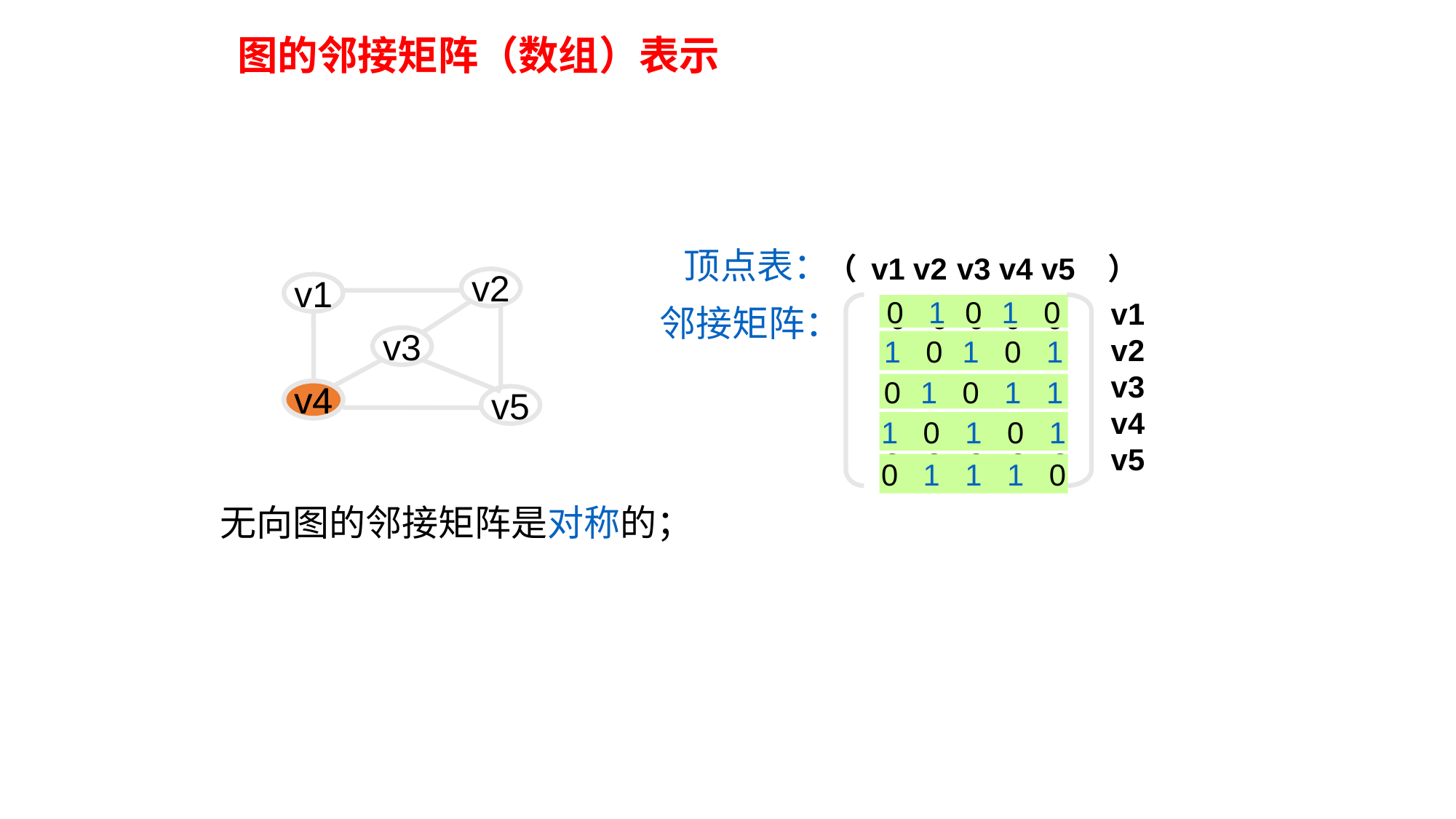

图的邻接矩阵（数组）表示
顶点表：
（ v1 v2  v3 v4 v5   ）
v2
v1

v3

v4
v4
v5

v1
v2
v3
v4
v5
邻接矩阵：

0   0    0    0   0
0   0    0   0   0
0    0   0   0   0
0   0   0   0   0
0   0   0   0   0

0   1    0    1   0
1   0    1   0   1
0    1   0   1   1
1   0   1   0   1
0   1   1   1   0
无向图的邻接矩阵是对称的；